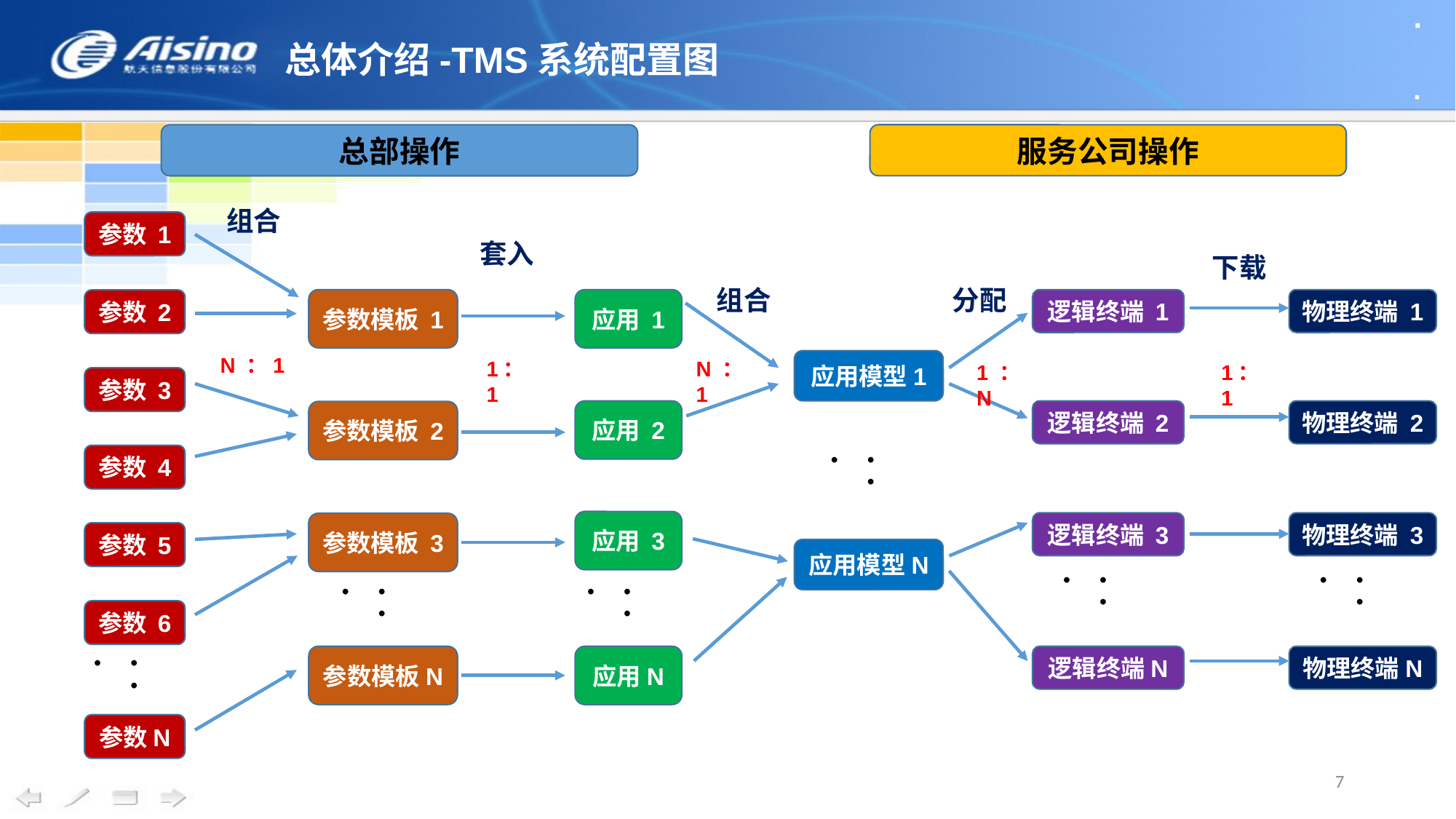

·
# 总体介绍-TMS系统配置图
·
服务公司操作
总部操作
组合
参数 1
套入
下载
分配
组合
应用 1
逻辑终端 1
物理终端 1
参数模板 1
参数 2
N ：1
1：1
N ：1
应用模型1
1：1
1 ：N
参数 3
逻辑终端 2
物理终端 2
应用 2
参数模板 2
·  ·  ·
参数 4
应用 3
逻辑终端 3
物理终端 3
参数模板 3
参数 5
应用模型N
·  ·  ·
·  ·  ·
·  ·  ·
·  ·  ·
参数 6
逻辑终端N
物理终端N
应用N
参数模板N
·  ·  ·
参数N
7